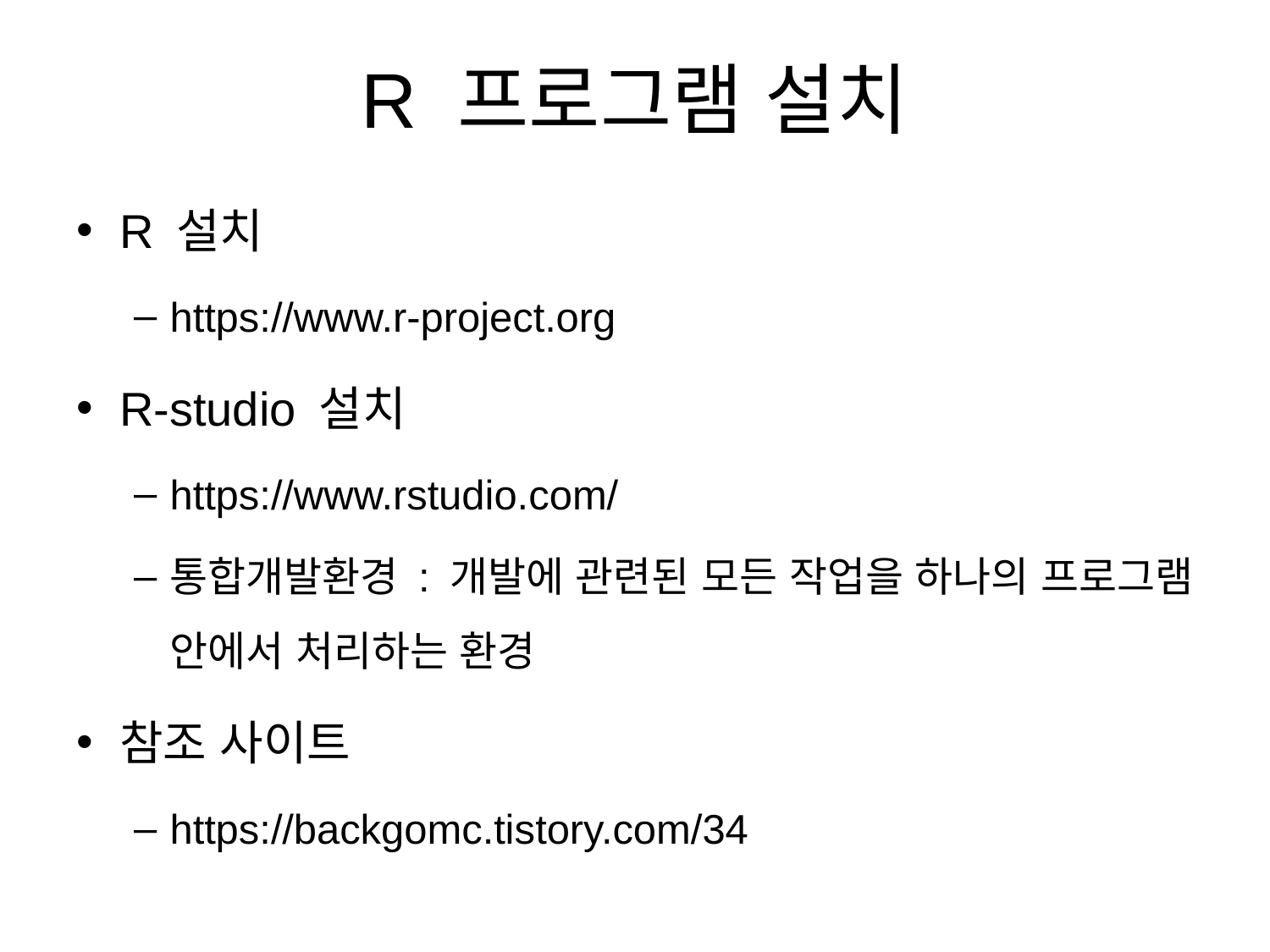

# R 프로그램 설치
R 설치
https://www.r-project.org
R-studio 설치
https://www.rstudio.com/
통합개발환경 : 개발에 관련된 모든 작업을 하나의 프로그램 안에서 처리하는 환경
참조 사이트
https://backgomc.tistory.com/34